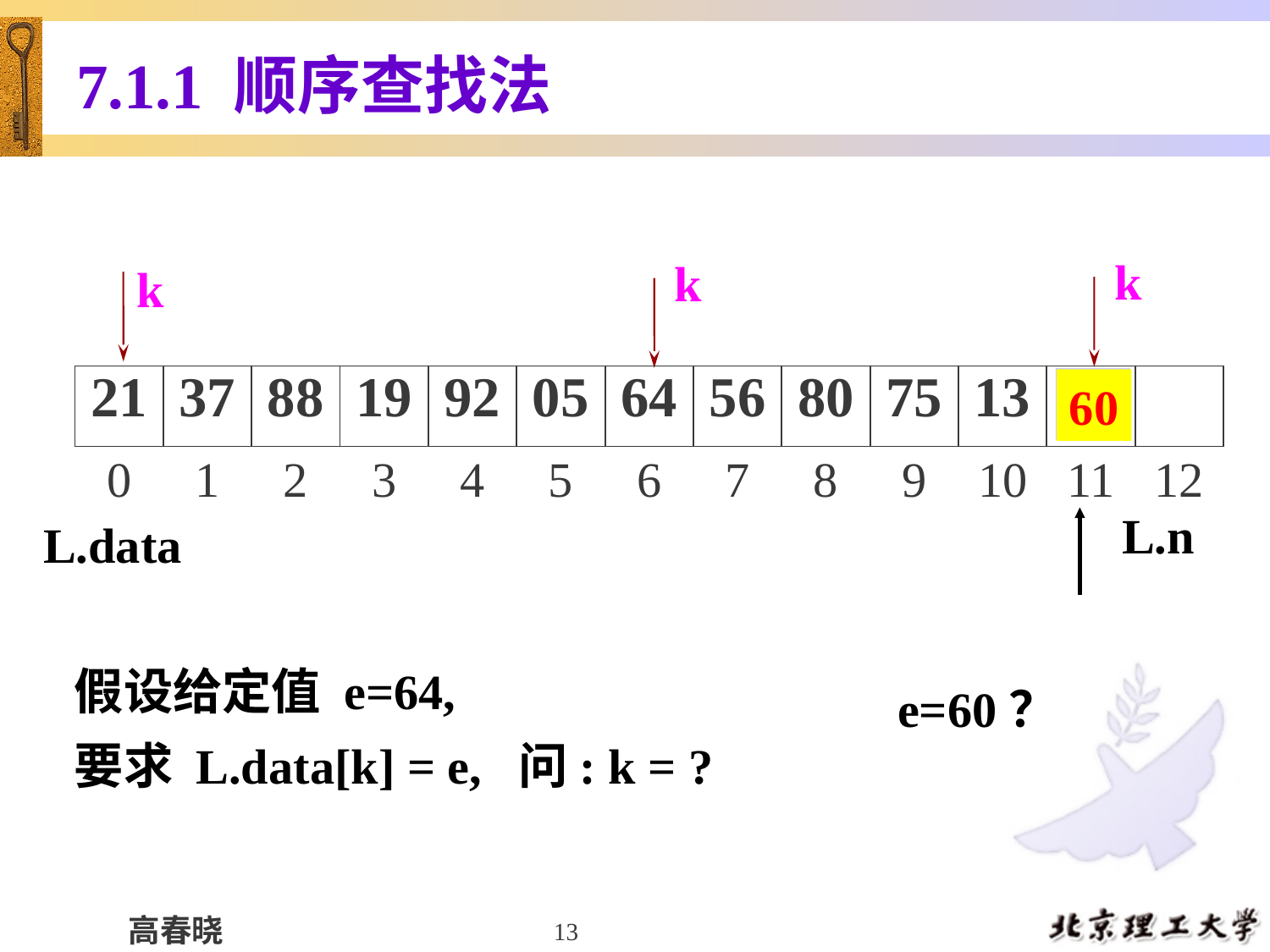

# 7.1.1 顺序查找法
k

k

k

| 21 | 37 | 88 | 19 | 92 | 05 | 64 | 56 | 80 | 75 | 13 |  |  |
| --- | --- | --- | --- | --- | --- | --- | --- | --- | --- | --- | --- | --- |
| 0 | 1 | 2 | 3 | 4 | 5 | 6 | 7 | 8 | 9 | 10 | 11 | 12 |
64
60
L.n
L.data
假设给定值 e=64,
要求 L.data[k] = e,  问: k = ?
e=60？
13